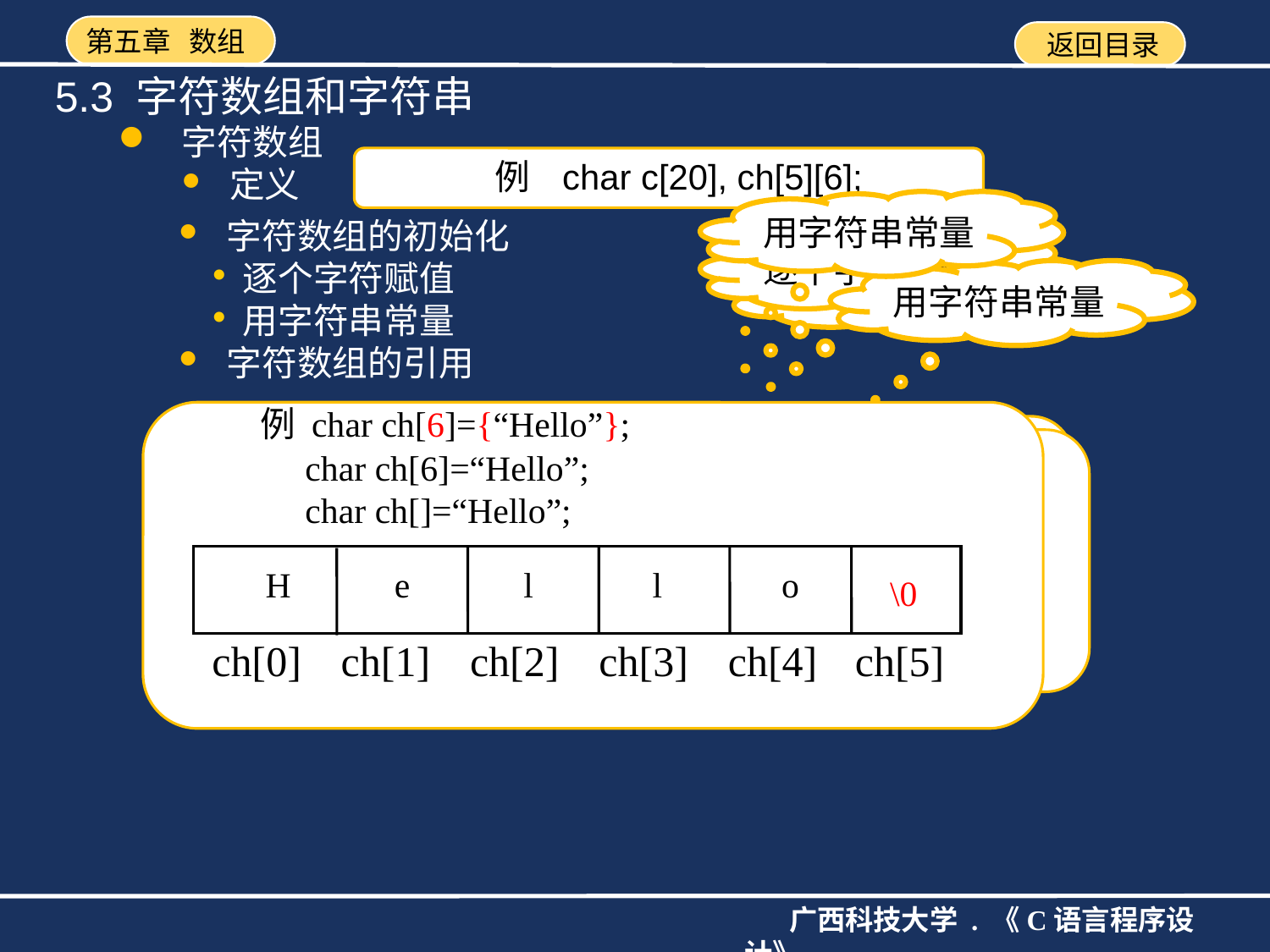

5.3 字符数组和字符串
字符数组
定义

例   char c[20], ch[5][6];
用字符串常量

           例 char ch[6]={“Hello”};
                  char ch[6]=“Hello”;
                  char ch[]=“Hello”;

H
e
l
l
o
\0
ch[0]
ch[1]
ch[2]
ch[3]
ch[4]
ch[5]

字符数组的初始化
逐个字符赋值
用字符串常量
字符数组的引用

逐个字符赋值

           例 char ch[5]={‘B’,’o’,’y’};

B
o
y
\0
\0
ch[0]
ch[1]
ch[2]
ch[3]
ch[4]

逐个字符赋值

           例 char ch[5]={‘H’,’e’,’l’,’l’,’o’};

H
e
l
l
o
ch[0]
ch[1]
ch[2]
ch[3]
ch[4]

用字符串常量

           例 char ch[5]=“Boy”;

B
o
y
\0
\0
ch[0]
ch[1]
ch[2]
ch[3]
ch[4]